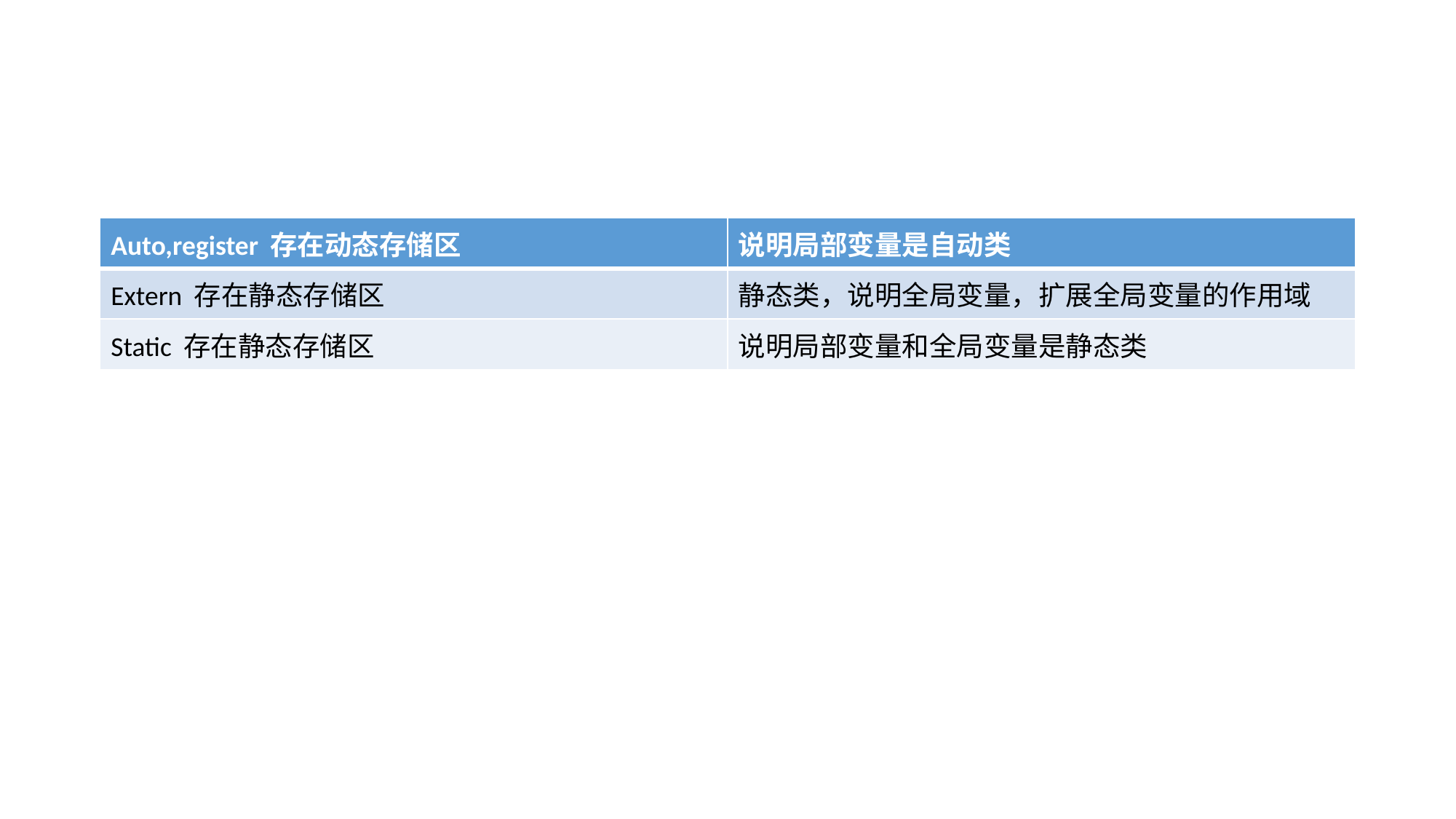

#
| Auto,register 存在动态存储区 | 说明局部变量是自动类 |
| --- | --- |
| Extern 存在静态存储区 | 静态类，说明全局变量，扩展全局变量的作用域 |
| Static 存在静态存储区 | 说明局部变量和全局变量是静态类 |